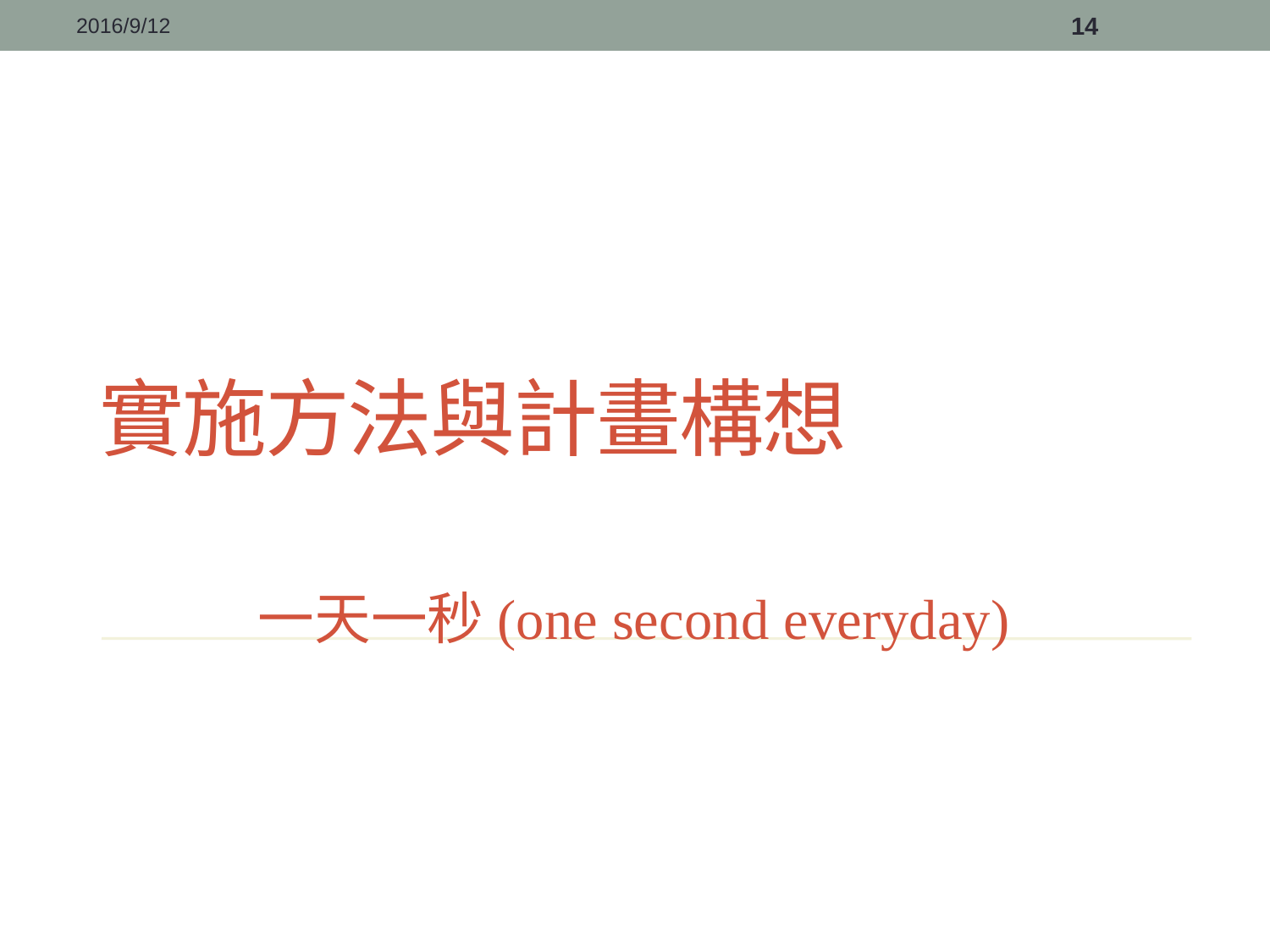

2016/9/12
14
# 實施方法與計畫構想
一天一秒(one second everyday)